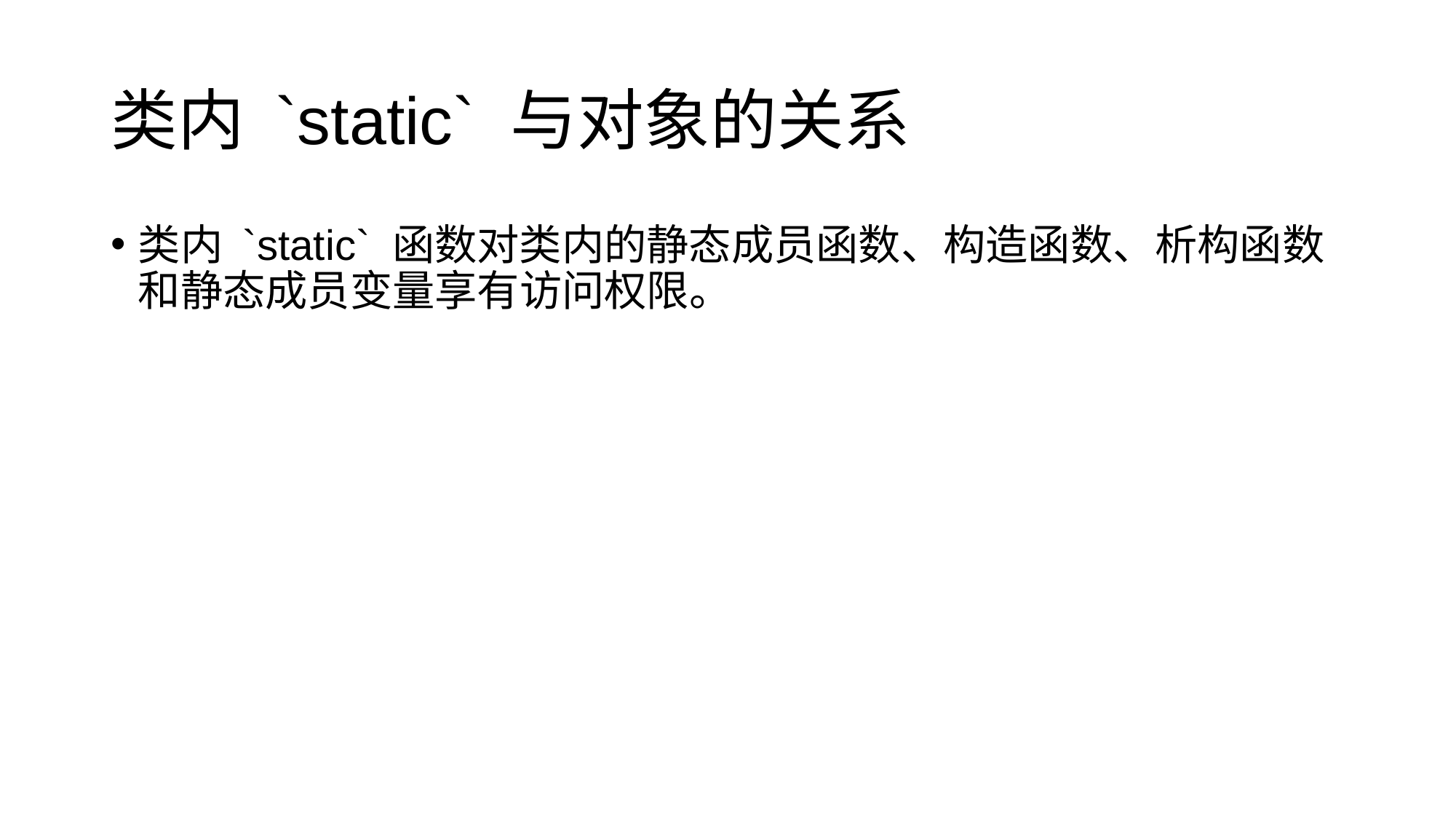

# 类内 `static` 与对象的关系
类内 `static` 函数对类内的静态成员函数、构造函数、析构函数和静态成员变量享有访问权限。